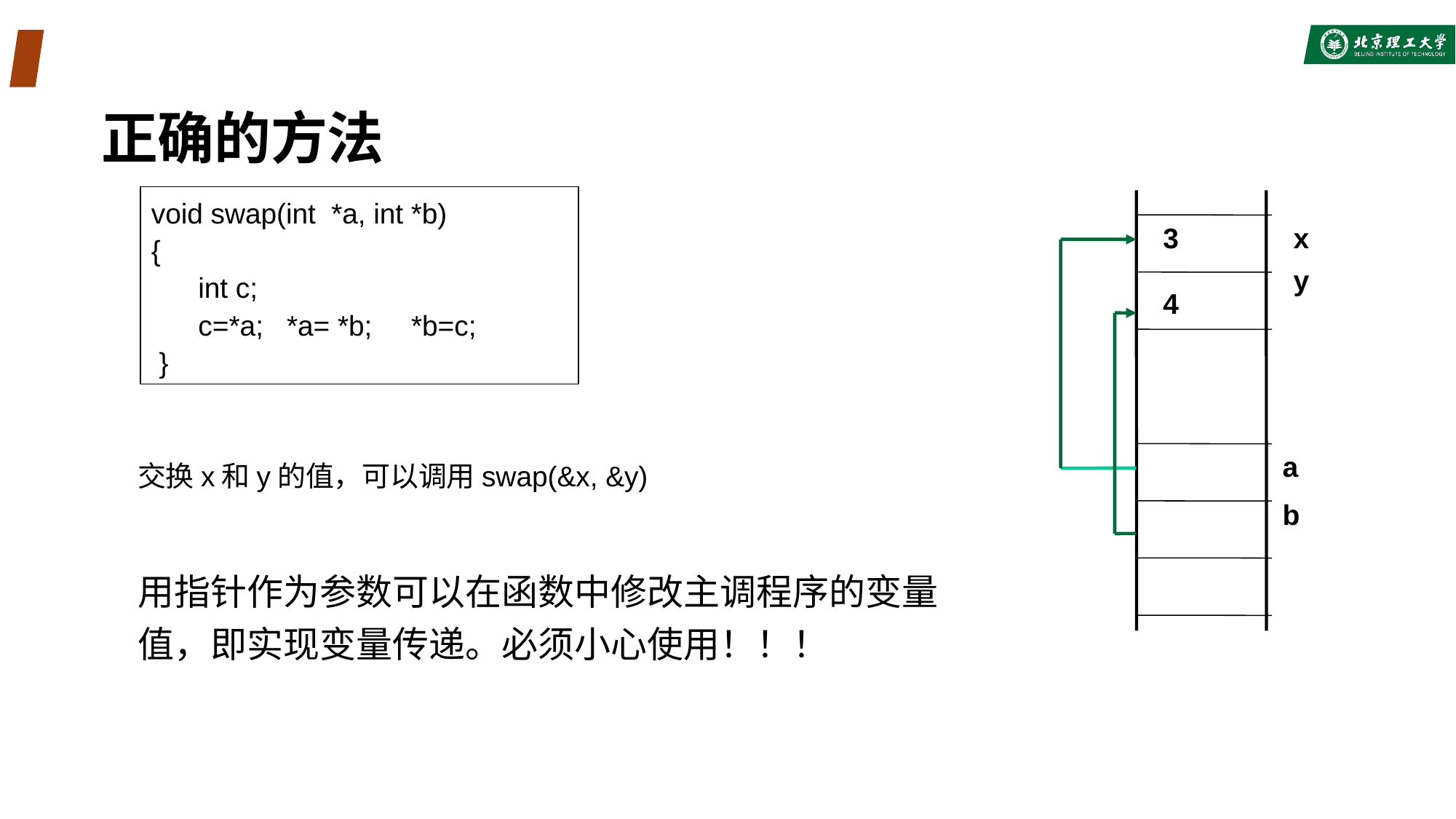

#
正确的方法
void swap(int  *a, int *b)
{
      int c;
      c=*a;   *a= *b;     *b=c;
 }

x
y
  3

  4

a
b

交换x和y的值，可以调用swap(&x, &y)
用指针作为参数可以在函数中修改主调程序的变量值，即实现变量传递。必须小心使用！！！